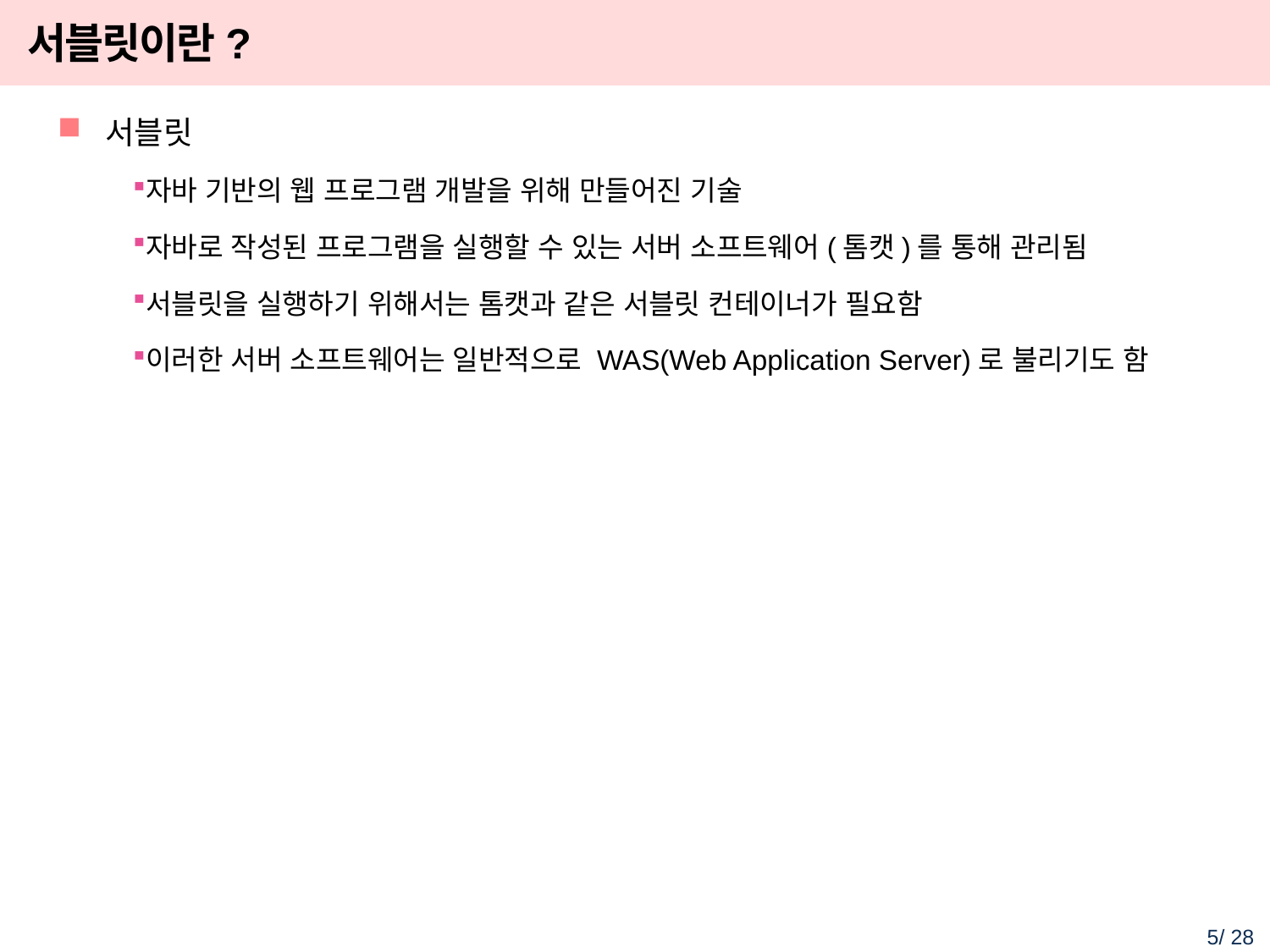

# 서블릿이란?
서블릿
자바 기반의 웹 프로그램 개발을 위해 만들어진 기술
자바로 작성된 프로그램을 실행할 수 있는 서버 소프트웨어(톰캣)를 통해 관리됨
서블릿을 실행하기 위해서는 톰캣과 같은 서블릿 컨테이너가 필요함
이러한 서버 소프트웨어는 일반적으로 WAS(Web Application Server)로 불리기도 함